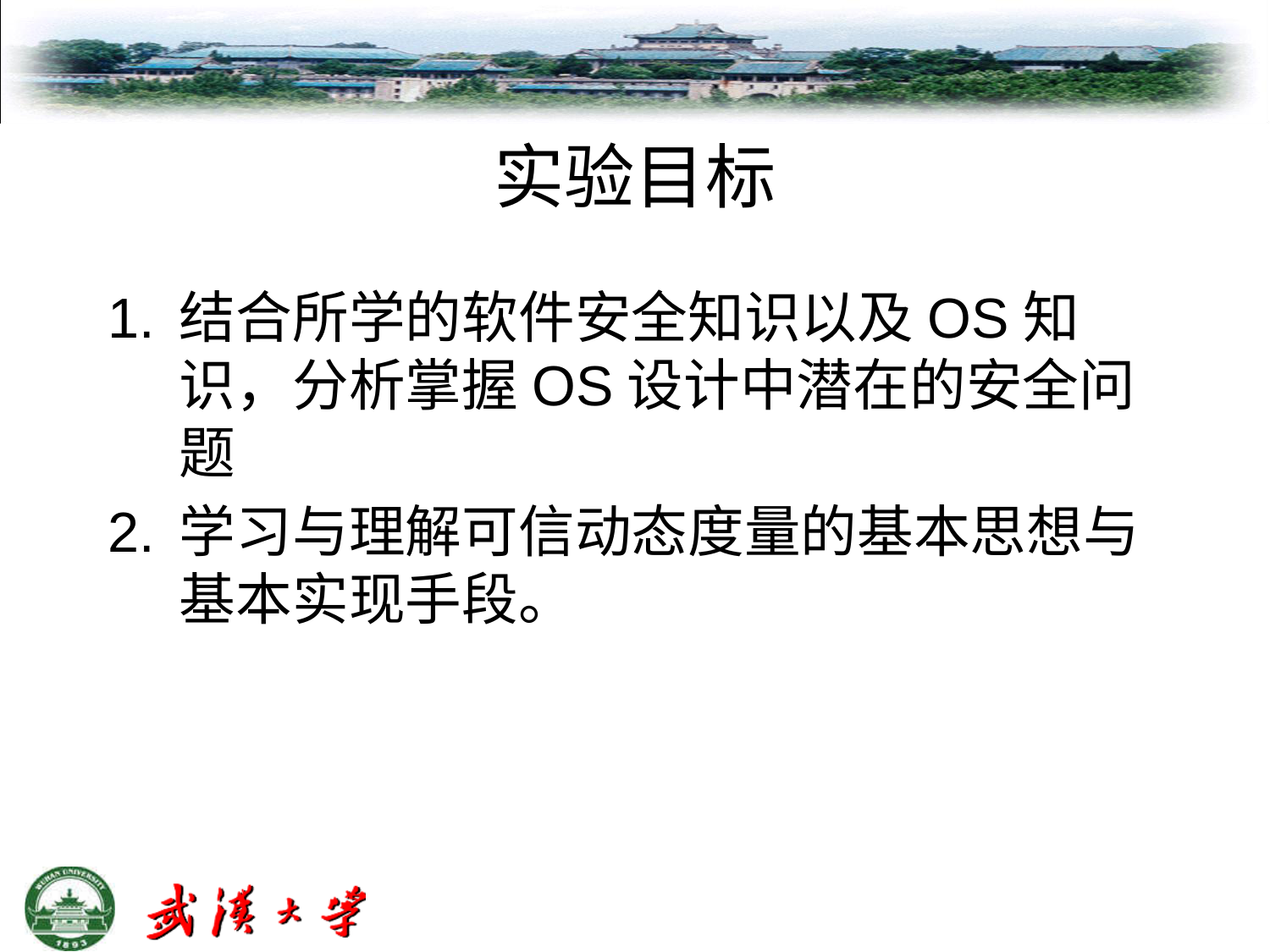

# 实验目标
结合所学的软件安全知识以及OS知识，分析掌握OS设计中潜在的安全问题
学习与理解可信动态度量的基本思想与基本实现手段。